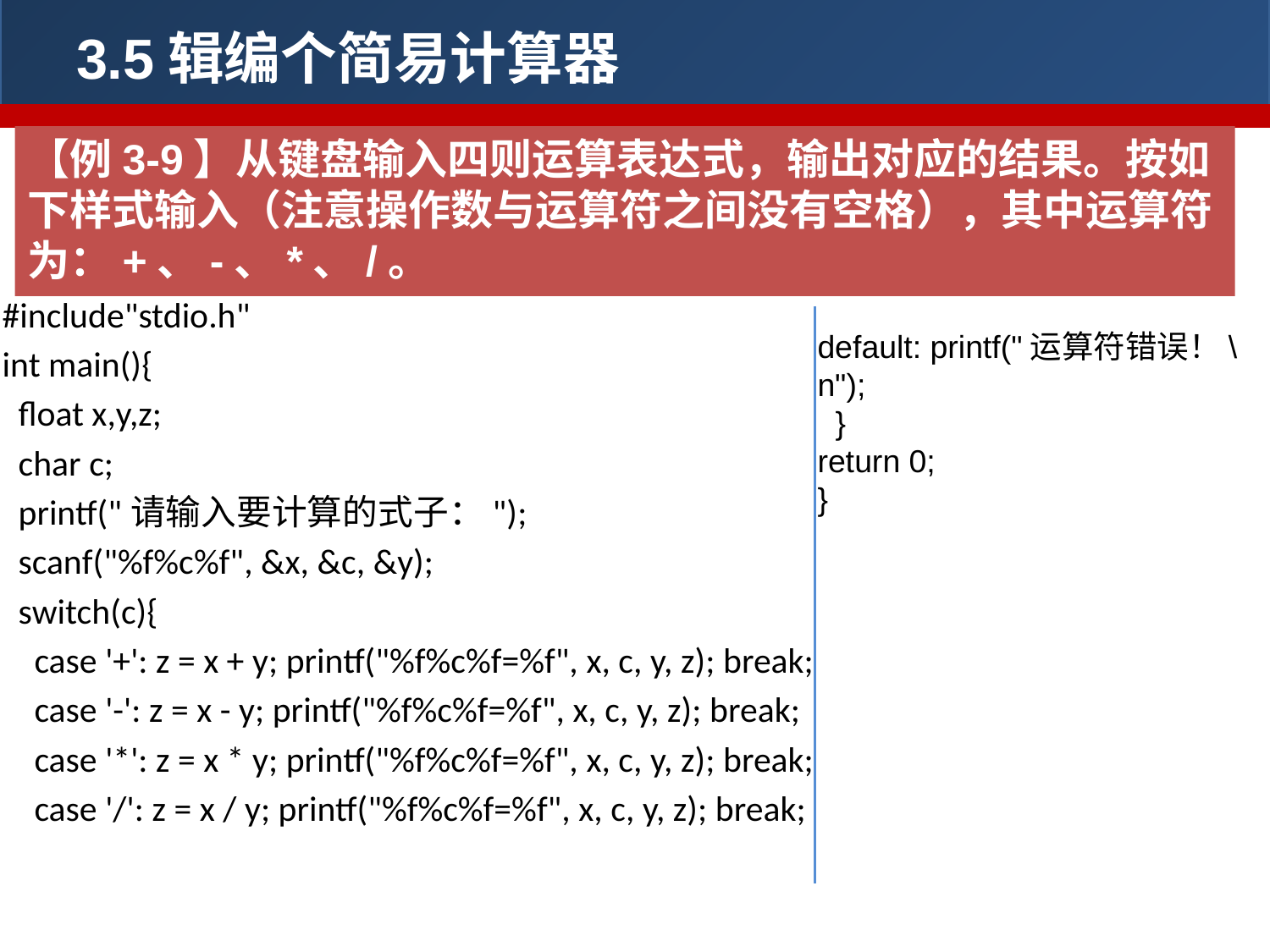

3.5辑编个简易计算器
【例3‑9】从键盘输入四则运算表达式，输出对应的结果。按如下样式输入（注意操作数与运算符之间没有空格），其中运算符为：+、-、*、/。

#include"stdio.h"
int main(){
  float x,y,z;
  char c;
  printf("请输入要计算的式子：");
  scanf("%f%c%f", &x, &c, &y);
  switch(c){
    case '+': z = x + y; printf("%f%c%f=%f", x, c, y, z); break;
    case '-': z = x - y; printf("%f%c%f=%f", x, c, y, z); break;
    case '*': z = x * y; printf("%f%c%f=%f", x, c, y, z); break;
    case '/': z = x / y; printf("%f%c%f=%f", x, c, y, z); break;

default: printf("运算符错误！\n");
  }
return 0;
}